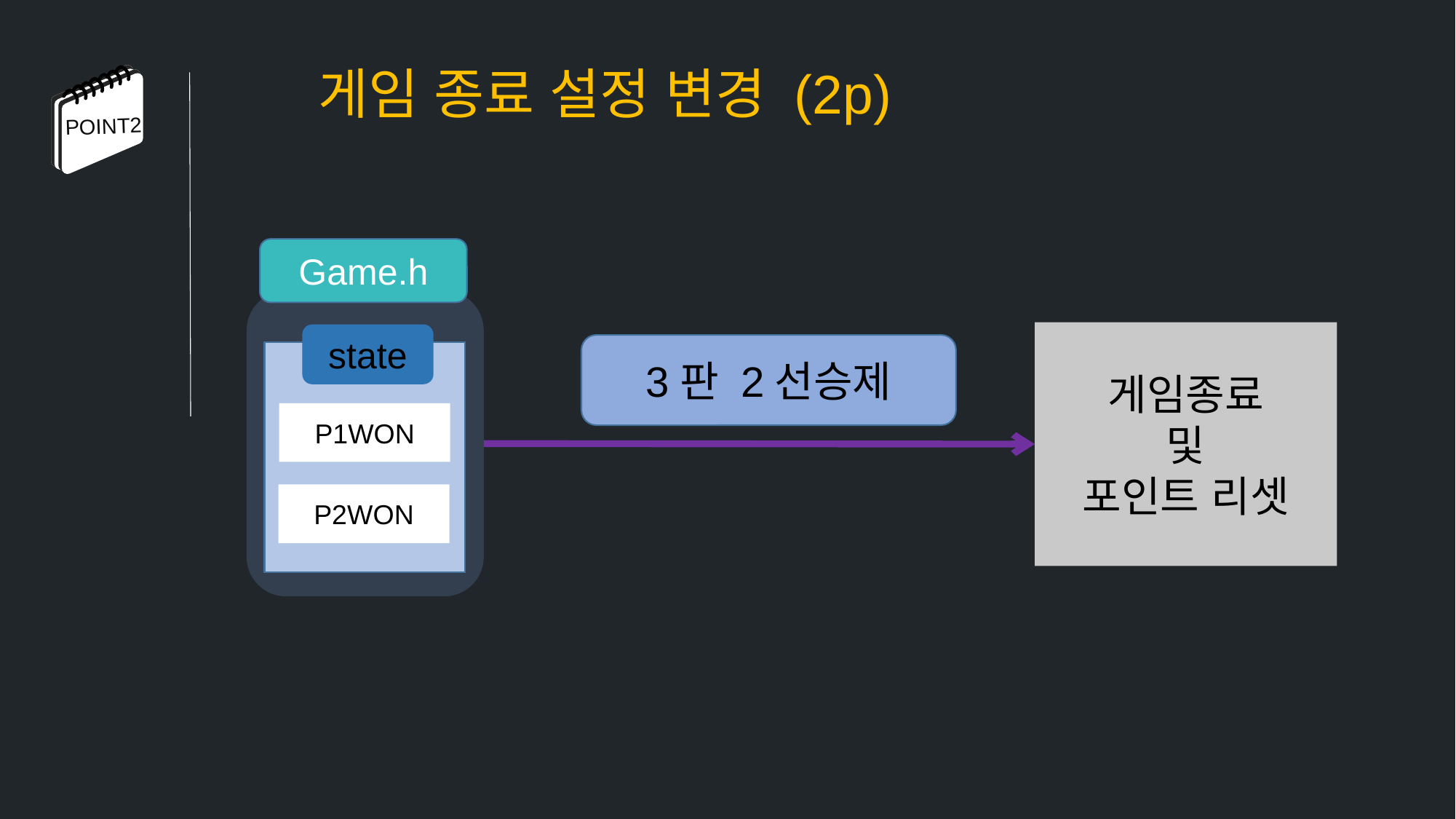

게임 종료 설정 변경 (2p)

POINT2
Game.h

게임종료
및
포인트 리셋
state
3판 2선승제

P1WON
P2WON